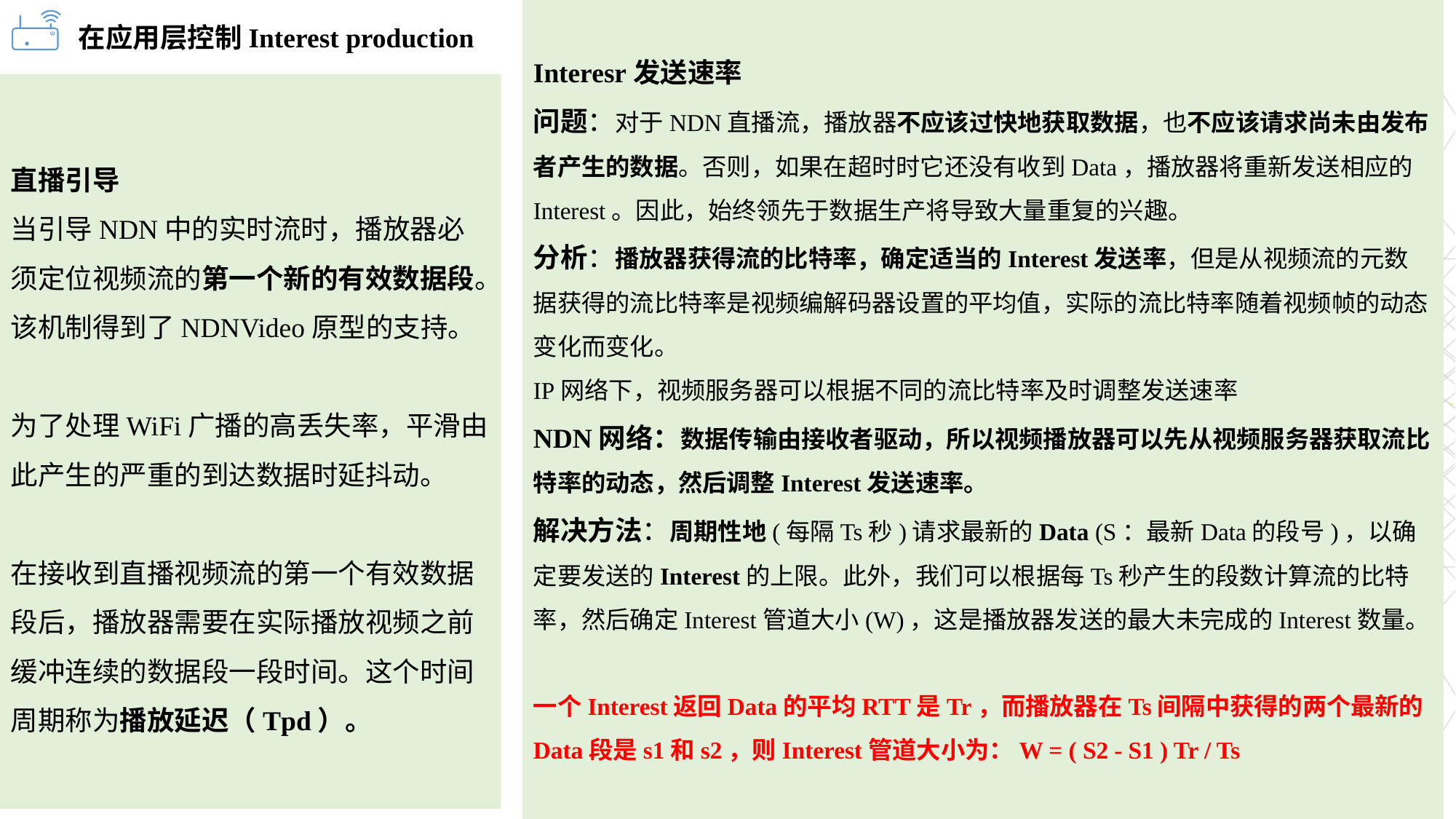

Interesr发送速率
问题：对于NDN直播流，播放器不应该过快地获取数据，也不应该请求尚未由发布者产生的数据。否则，如果在超时时它还没有收到Data，播放器将重新发送相应的Interest。因此，始终领先于数据生产将导致大量重复的兴趣。
分析：播放器获得流的比特率，确定适当的Interest发送率，但是从视频流的元数据获得的流比特率是视频编解码器设置的平均值，实际的流比特率随着视频帧的动态变化而变化。
IP网络下，视频服务器可以根据不同的流比特率及时调整发送速率
NDN网络：数据传输由接收者驱动，所以视频播放器可以先从视频服务器获取流比特率的动态，然后调整Interest发送速率。
解决方法：周期性地(每隔Ts秒)请求最新的Data (S：最新Data的段号)，以确定要发送的Interest的上限。此外，我们可以根据每Ts秒产生的段数计算流的比特率，然后确定Interest管道大小(W)，这是播放器发送的最大未完成的Interest数量。

一个Interest返回Data的平均RTT是Tr，而播放器在Ts间隔中获得的两个最新的Data段是s1和s2，则Interest管道大小为：W = ( S2 - S1 ) Tr / Ts

在应用层控制Interest production
直播引导
当引导NDN中的实时流时，播放器必须定位视频流的第一个新的有效数据段。该机制得到了NDNVideo原型的支持。

为了处理WiFi广播的高丢失率，平滑由此产生的严重的到达数据时延抖动。

在接收到直播视频流的第一个有效数据段后，播放器需要在实际播放视频之前缓冲连续的数据段一段时间。这个时间周期称为播放延迟（Tpd）。